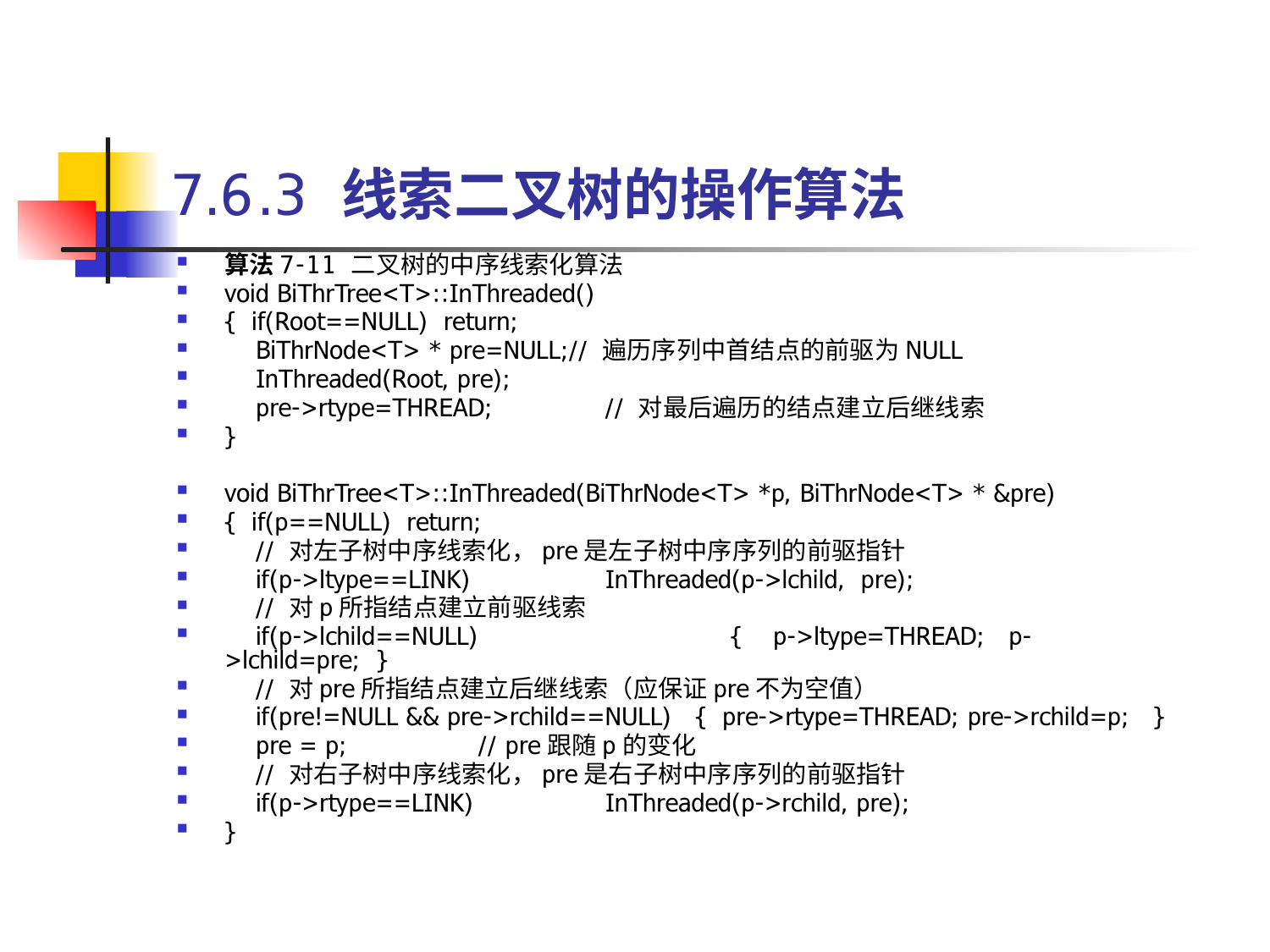

# 7.6.3 线索二叉树的操作算法
算法7-11 二叉树的中序线索化算法
void BiThrTree<T>::InThreaded()
{  if(Root==NULL)  return;
    BiThrNode<T> * pre=NULL;// 遍历序列中首结点的前驱为NULL
    InThreaded(Root, pre);
    pre->rtype=THREAD;	// 对最后遍历的结点建立后继线索
}

void BiThrTree<T>::InThreaded(BiThrNode<T> *p, BiThrNode<T> * &pre)
{  if(p==NULL)  return;
    // 对左子树中序线索化，pre是左子树中序序列的前驱指针
    if(p->ltype==LINK)  	InThreaded(p->lchild,  pre);
    // 对p所指结点建立前驱线索
    if(p->lchild==NULL)  	                {    p->ltype=THREAD;   p->lchild=pre;  }
    // 对pre所指结点建立后继线索（应保证pre不为空值）
    if(pre!=NULL && pre->rchild==NULL)   {  pre->rtype=THREAD; pre->rchild=p;   }
    pre = p;   	// pre跟随p的变化
    // 对右子树中序线索化，pre是右子树中序序列的前驱指针
    if(p->rtype==LINK)  	InThreaded(p->rchild, pre);
}